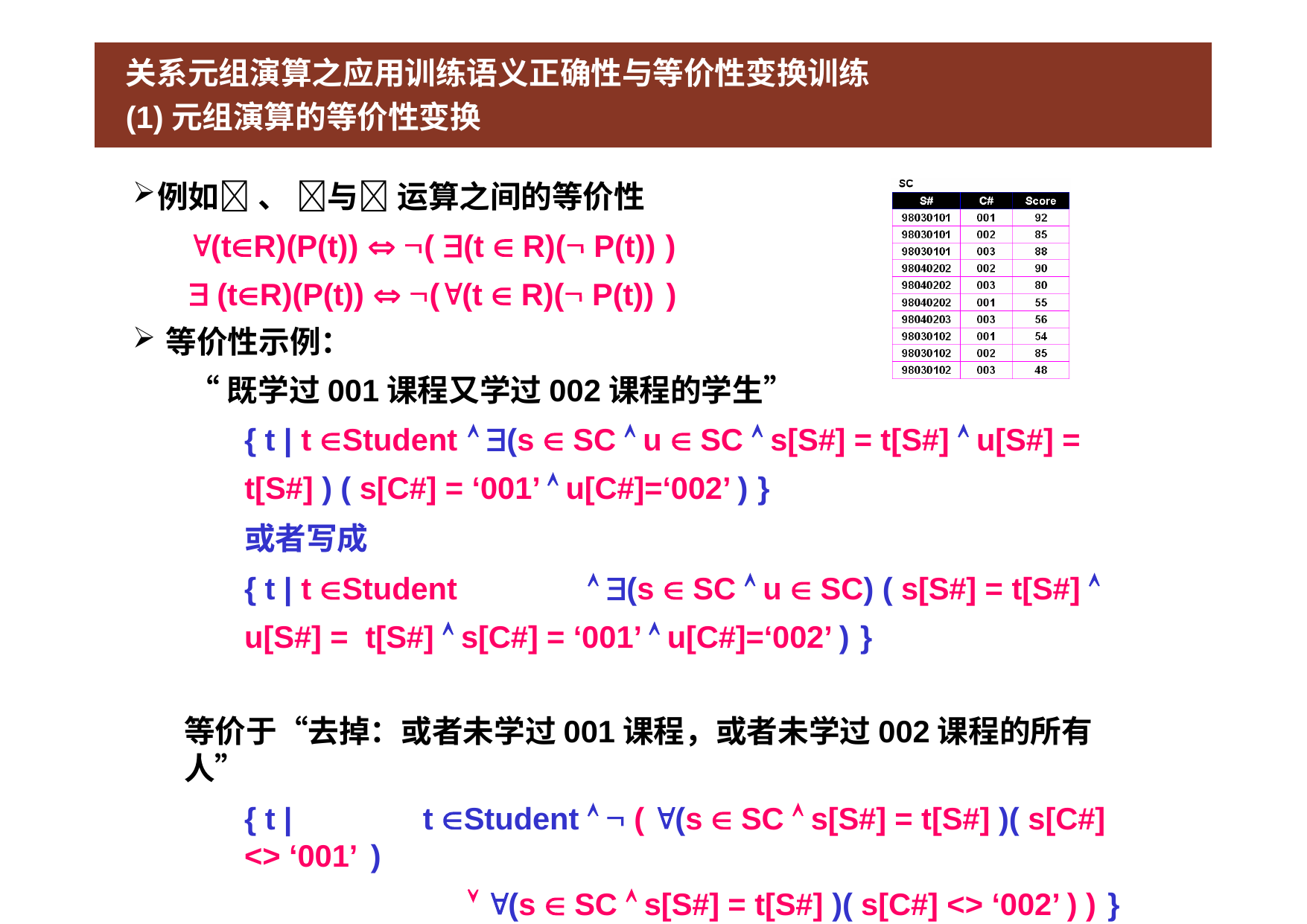

# 关系元组演算之应用训练语义正确性与等价性变换训练
(1)元组演算的等价性变换
例如∀ 、 ∃与¬ 运算之间的等价性
∀(t∈R)(P(t)) ⇔ ¬( ∃(t ∈ R)(¬ P(t)) )
∃ (t∈R)(P(t)) ⇔ ¬(∀(t ∈ R)(¬ P(t)) )
等价性示例：
“既学过001课程又学过002课程的学生”
{ t | t ∈Student	∧ ∃(s ∈ SC ∧ u ∈ SC ∧ s[S#] = t[S#] ∧ u[S#] =  t[S#] ) ( s[C#] = ‘001’ ∧ u[C#]=‘002’ ) }
或者写成
{ t | t ∈Student	∧ ∃(s ∈ SC ∧ u ∈ SC) ( s[S#] = t[S#] ∧ u[S#] =  t[S#] ∧ s[C#] = ‘001’ ∧ u[C#]=‘002’ ) }

等价于“去掉：或者未学过001课程，或者未学过002课程的所有人”
{ t |	t ∈Student ∧ ¬ ( ∀(s ∈ SC ∧ s[S#] = t[S#] )( s[C#] <> ‘001’ )
∨ ∀(s ∈ SC ∧ s[S#] = t[S#] )( s[C#] <> ‘002’ ) ) }